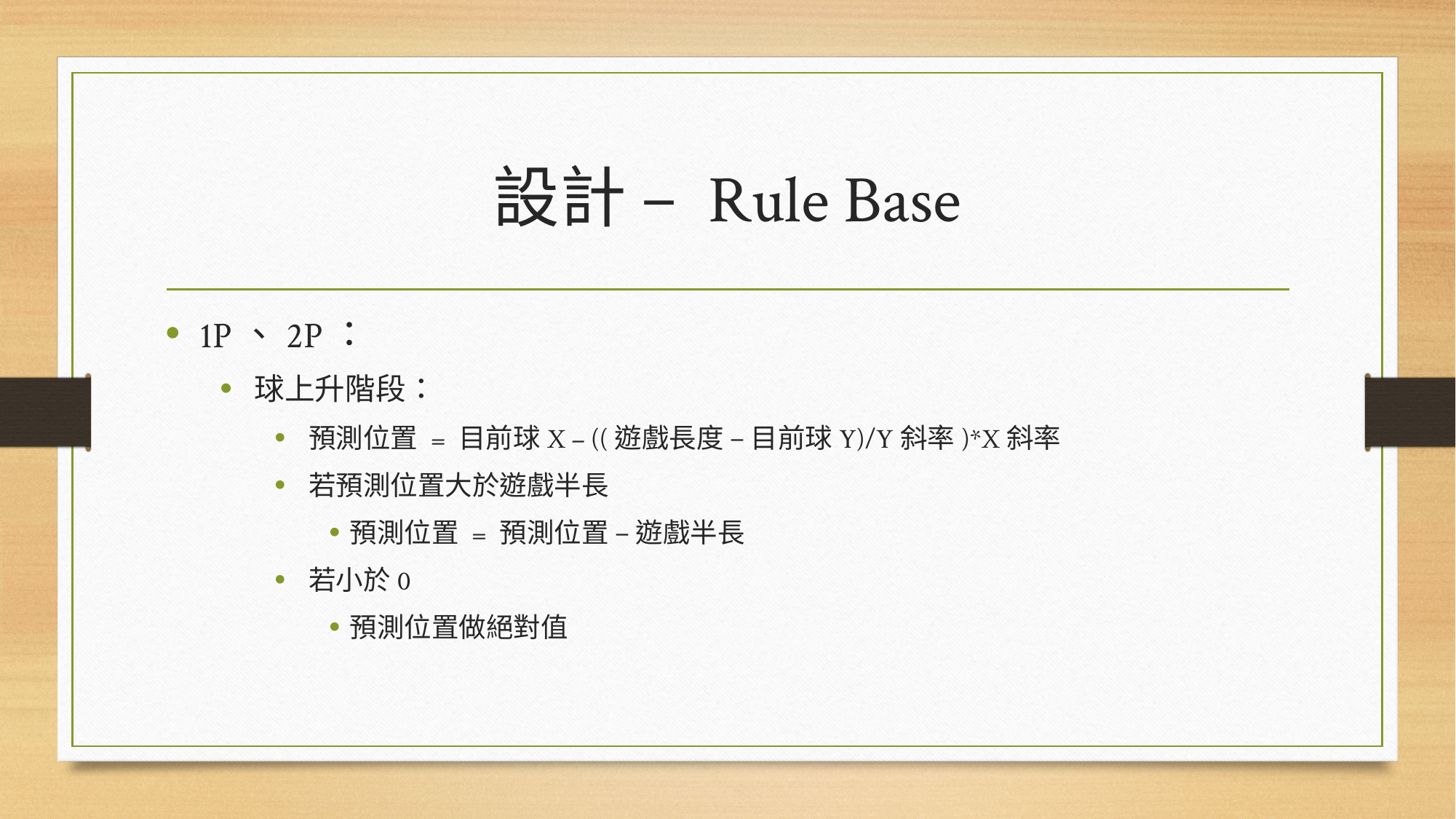

# 設計 – Rule Base
1P、2P：
球上升階段：
預測位置 = 目前球X – ((遊戲長度 – 目前球Y)/Y斜率)*X斜率
若預測位置大於遊戲半長
預測位置 = 預測位置 – 遊戲半長
若小於0
預測位置做絕對值